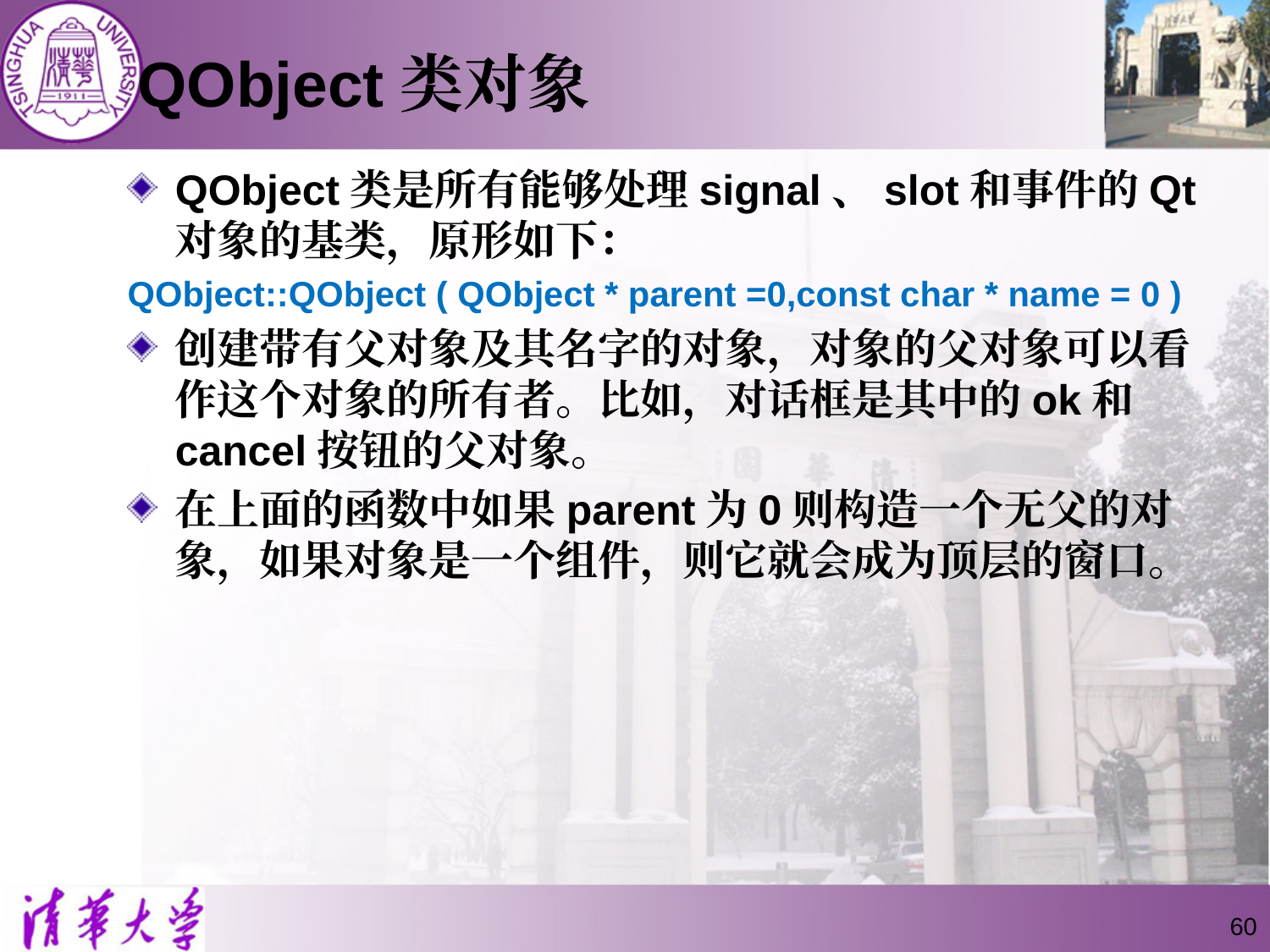

# QObject类对象
QObject类是所有能够处理signal、slot和事件的Qt对象的基类，原形如下：
QObject::QObject ( QObject * parent =0,const char * name = 0 )
创建带有父对象及其名字的对象，对象的父对象可以看作这个对象的所有者。比如，对话框是其中的ok和cancel按钮的父对象。
在上面的函数中如果parent为0则构造一个无父的对象，如果对象是一个组件，则它就会成为顶层的窗口。

60